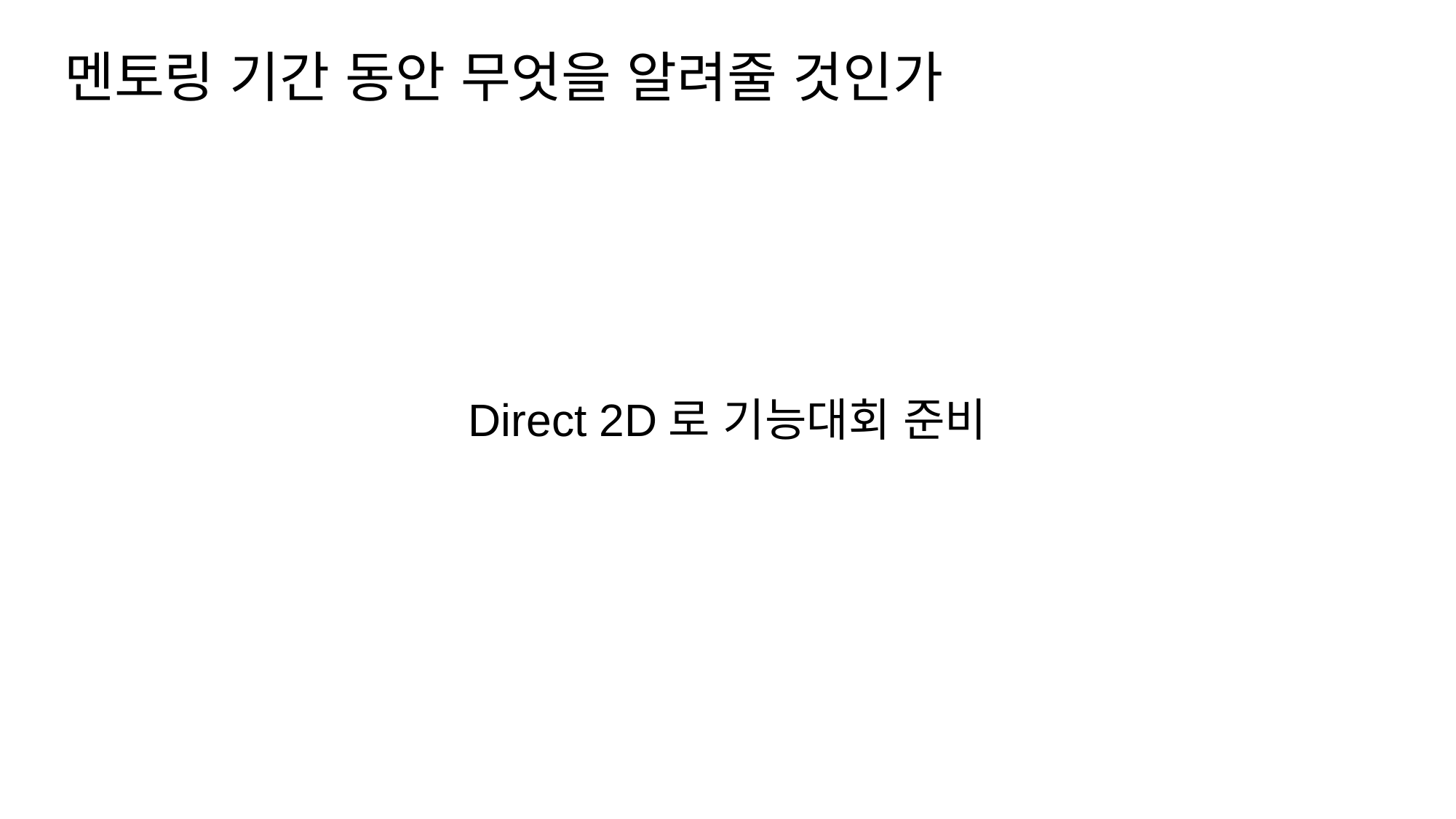

멘토링 기간 동안 무엇을 알려줄 것인가
Direct 2D로 기능대회 준비